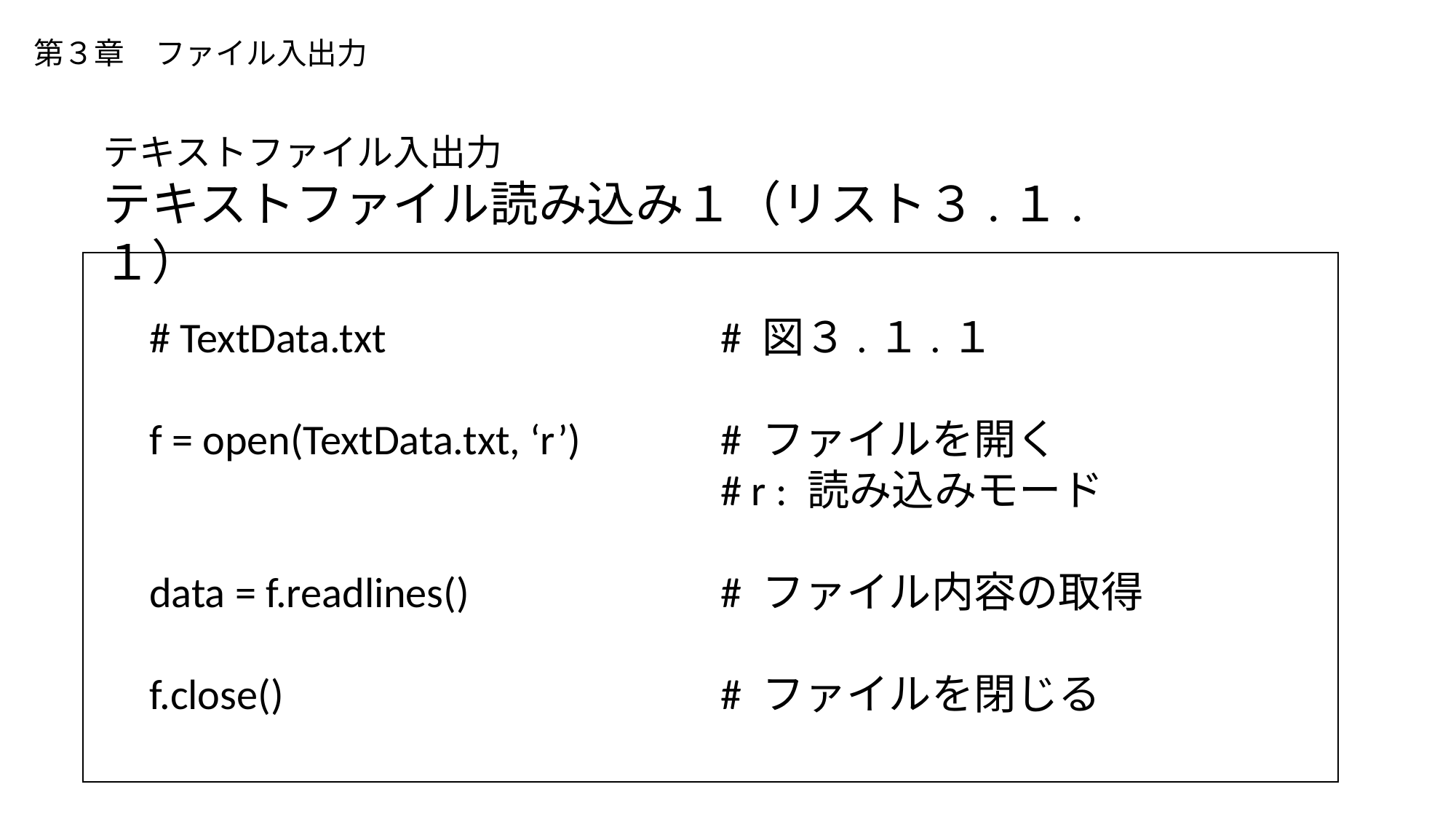

# 第３章　ファイル入出力
テキストファイル入出力
テキストファイル読み込み１（リスト３.１.１）

# TextData.txt

f = open(TextData.txt, ‘r’)

data = f.readlines()

f.close()
# 図３.１.１

# ファイルを開く
# r : 読み込みモード

# ファイル内容の取得

# ファイルを閉じる